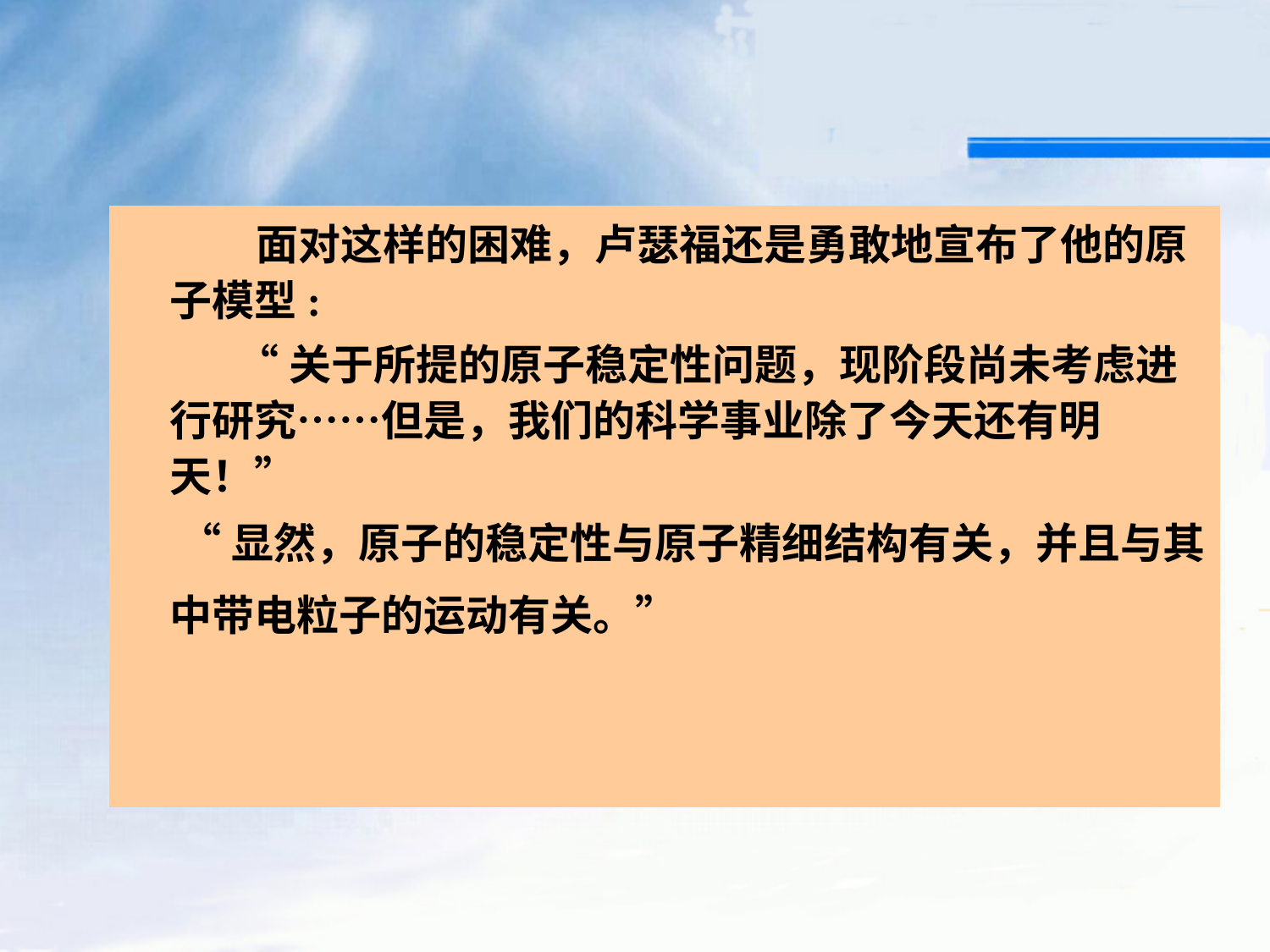

面对这样的困难，卢瑟福还是勇敢地宣布了他的原子模型:
            “关于所提的原子稳定性问题，现阶段尚未考虑进行研究……但是，我们的科学事业除了今天还有明天！”
      “显然，原子的稳定性与原子精细结构有关，并且与其中带电粒子的运动有关。”